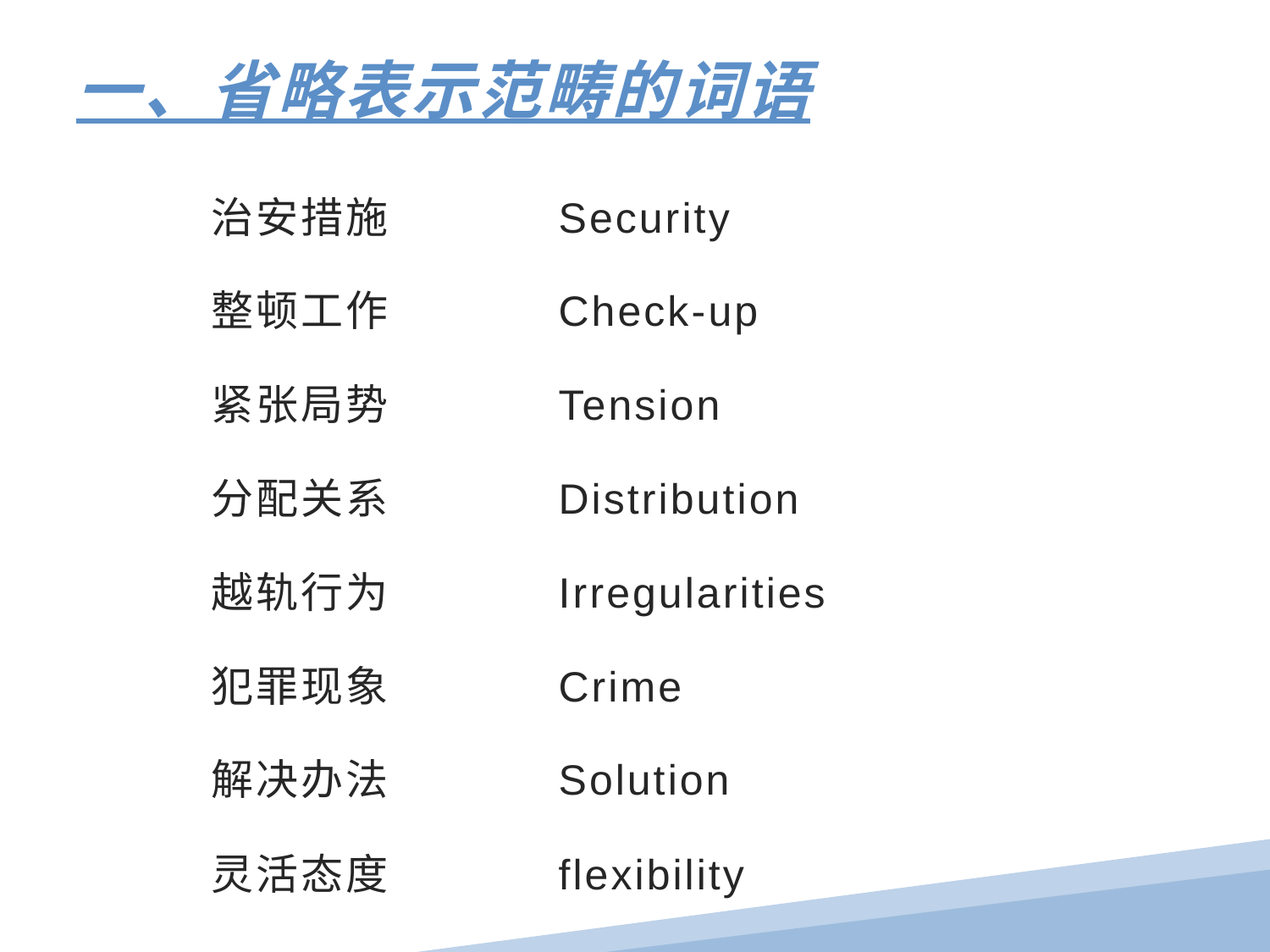

一、省略表示范畴的词语
治安措施
整顿工作
紧张局势
分配关系
越轨行为
犯罪现象
解决办法
灵活态度
Security
Check-up
Tension
Distribution
Irregularities
Crime
Solution
flexibility